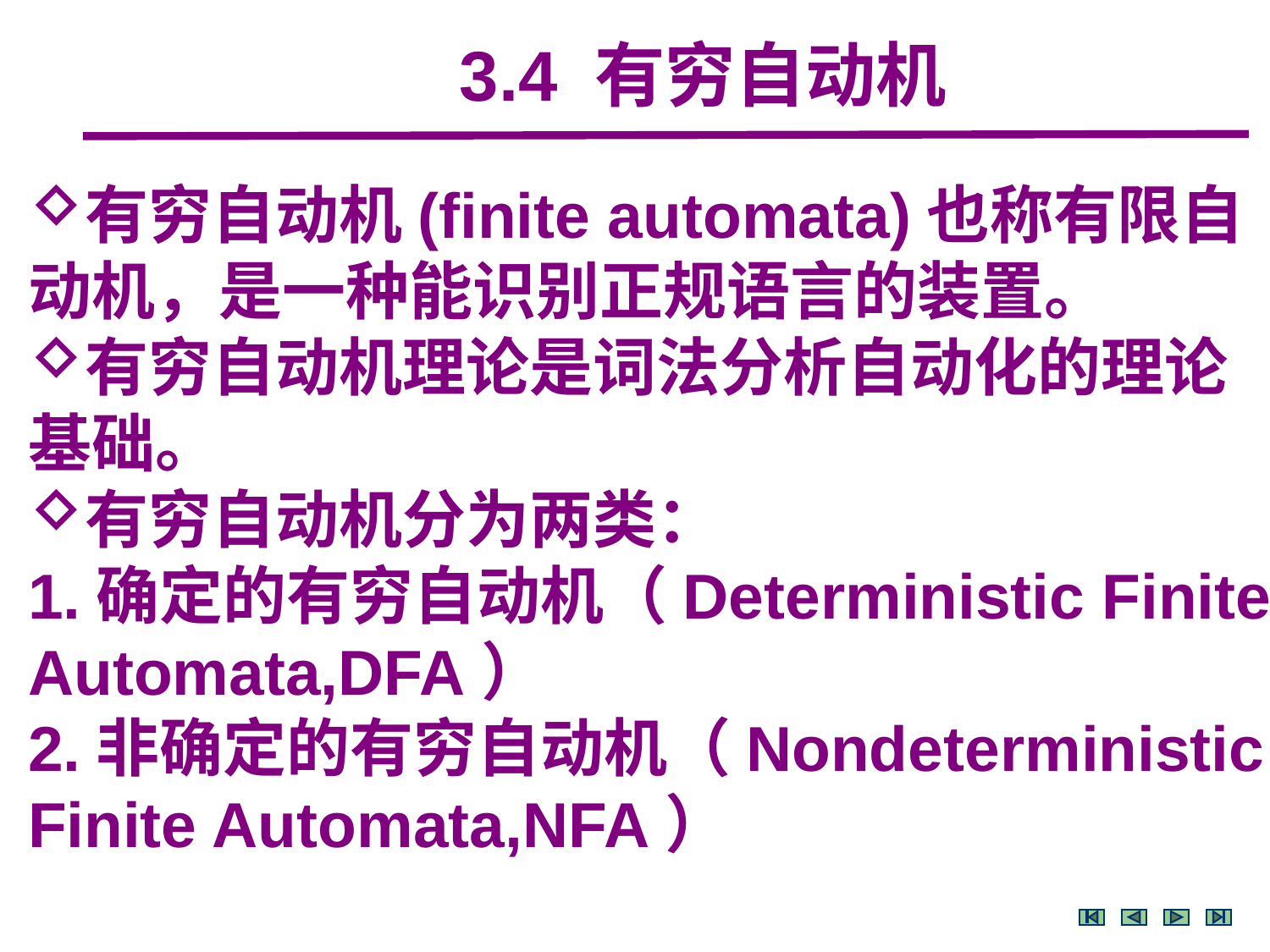

3.4 有穷自动机
有穷自动机(finite automata)也称有限自动机，是一种能识别正规语言的装置。
有穷自动机理论是词法分析自动化的理论基础。
有穷自动机分为两类：
1.确定的有穷自动机（Deterministic Finite Automata,DFA）
2.非确定的有穷自动机（Nondeterministic Finite Automata,NFA）